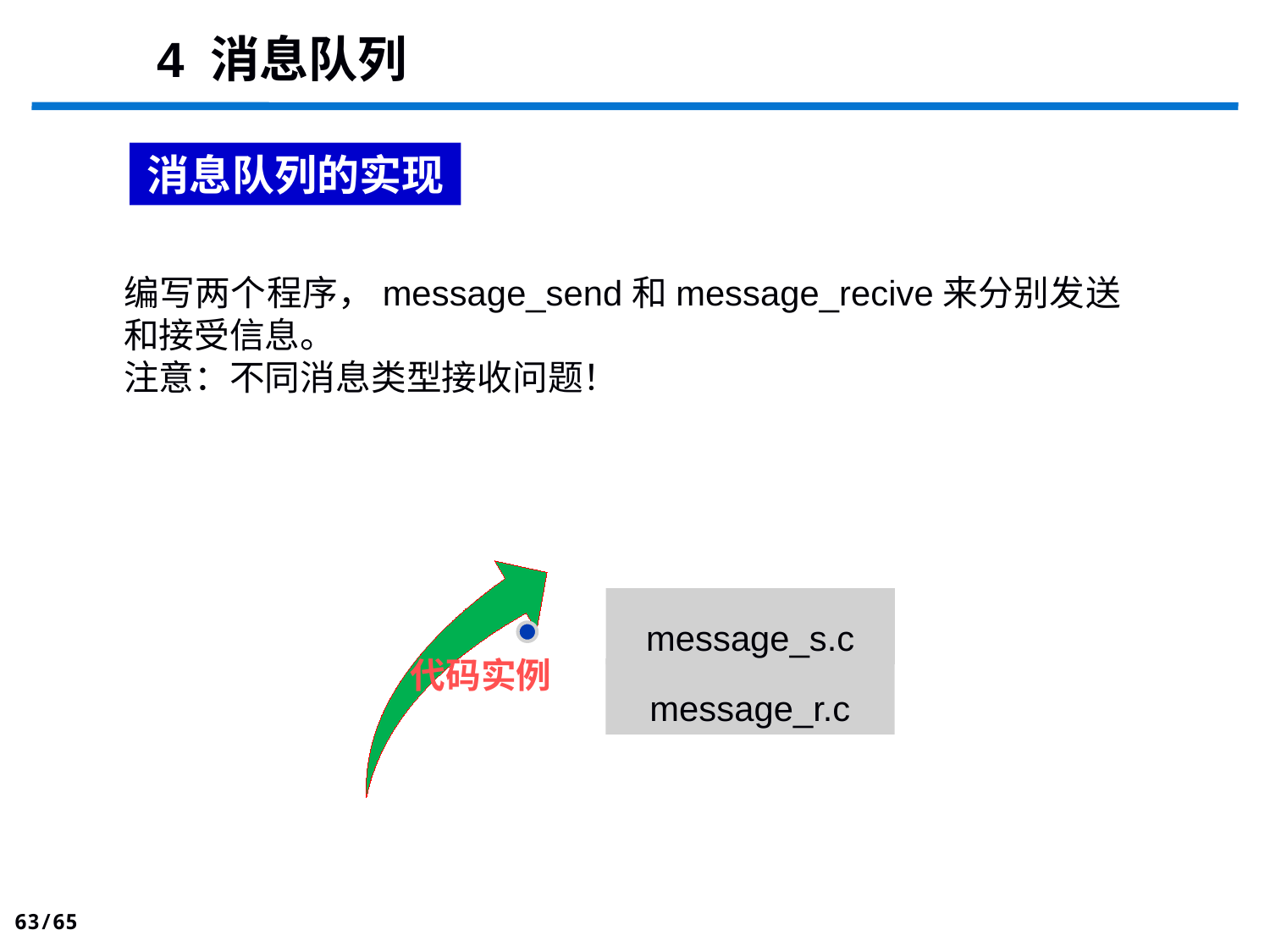

4 消息队列
消息队列的实现

编写两个程序，message_send和message_recive来分别发送和接受信息。
注意：不同消息类型接收问题！
代码实例
message_s.c
message_r.c